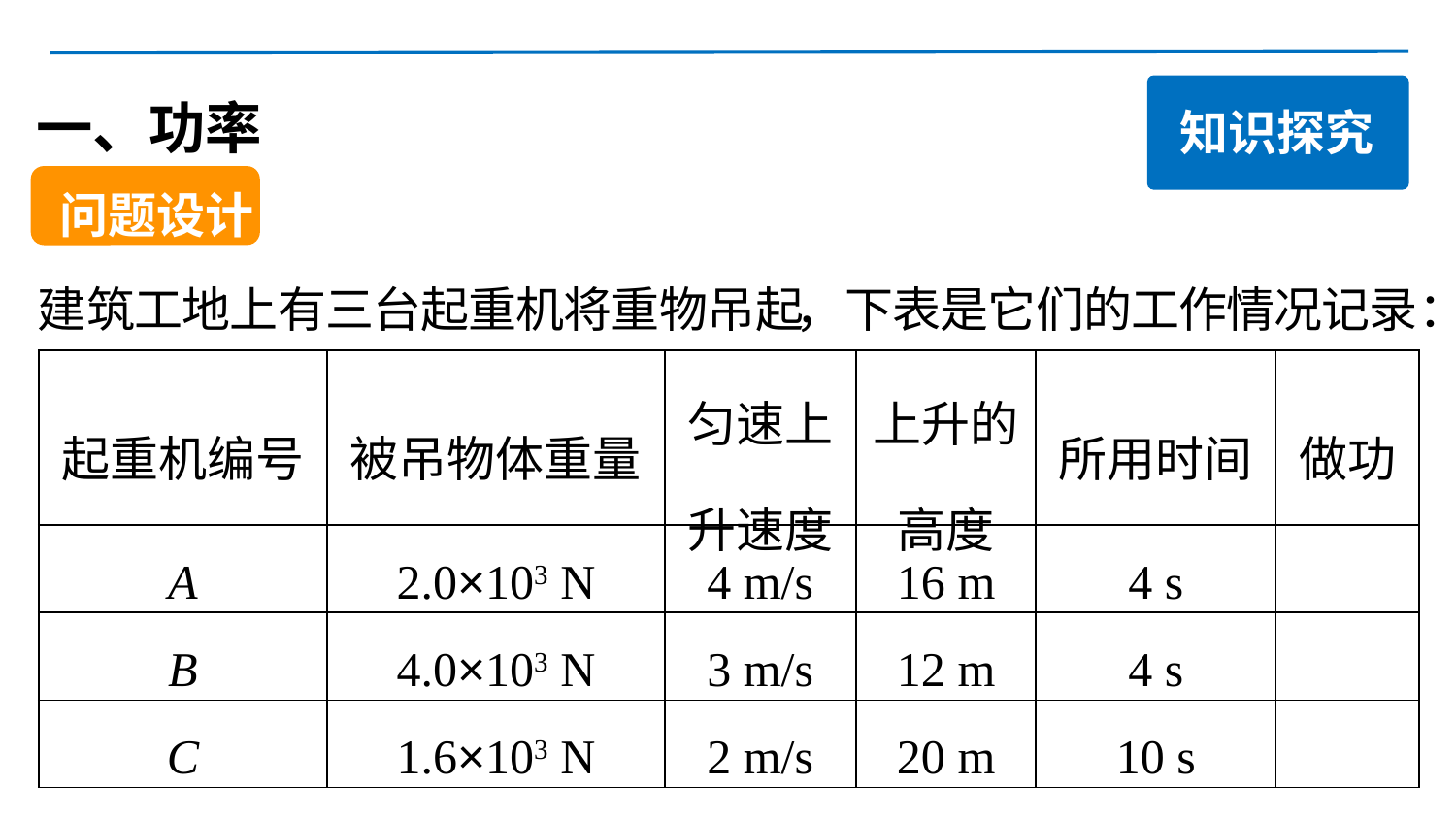

一、功率

知识探究
 问题设计
建筑工地上有三台起重机将重物吊起，下表是它们的工作情况记录：
| 起重机编号 | 被吊物体重量 | 匀速上 升速度 | 上升的 高度 | 所用时间 | 做功 |
| --- | --- | --- | --- | --- | --- |
| A | 2.0×103 N | 4 m/s | 16 m | 4 s |  |
| B | 4.0×103 N | 3 m/s | 12 m | 4 s |  |
| C | 1.6×103 N | 2 m/s | 20 m | 10 s |  |